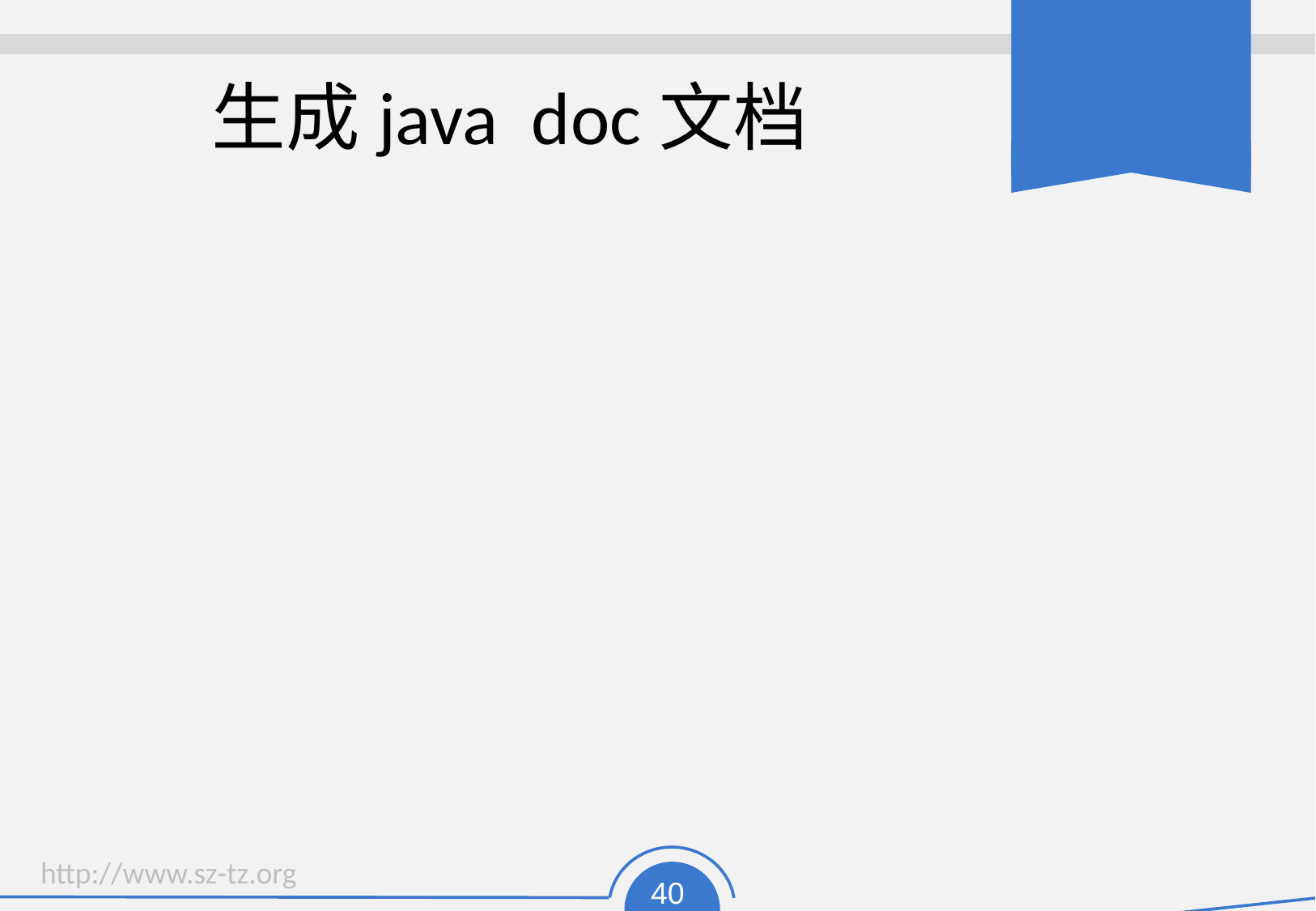

# 生成java  doc文档

@author
@version
       等标注在javadoc中的使用

        使用以上标记时要增加 –author  - version参数进行注释文档的抽取,默认情
况下会忽略